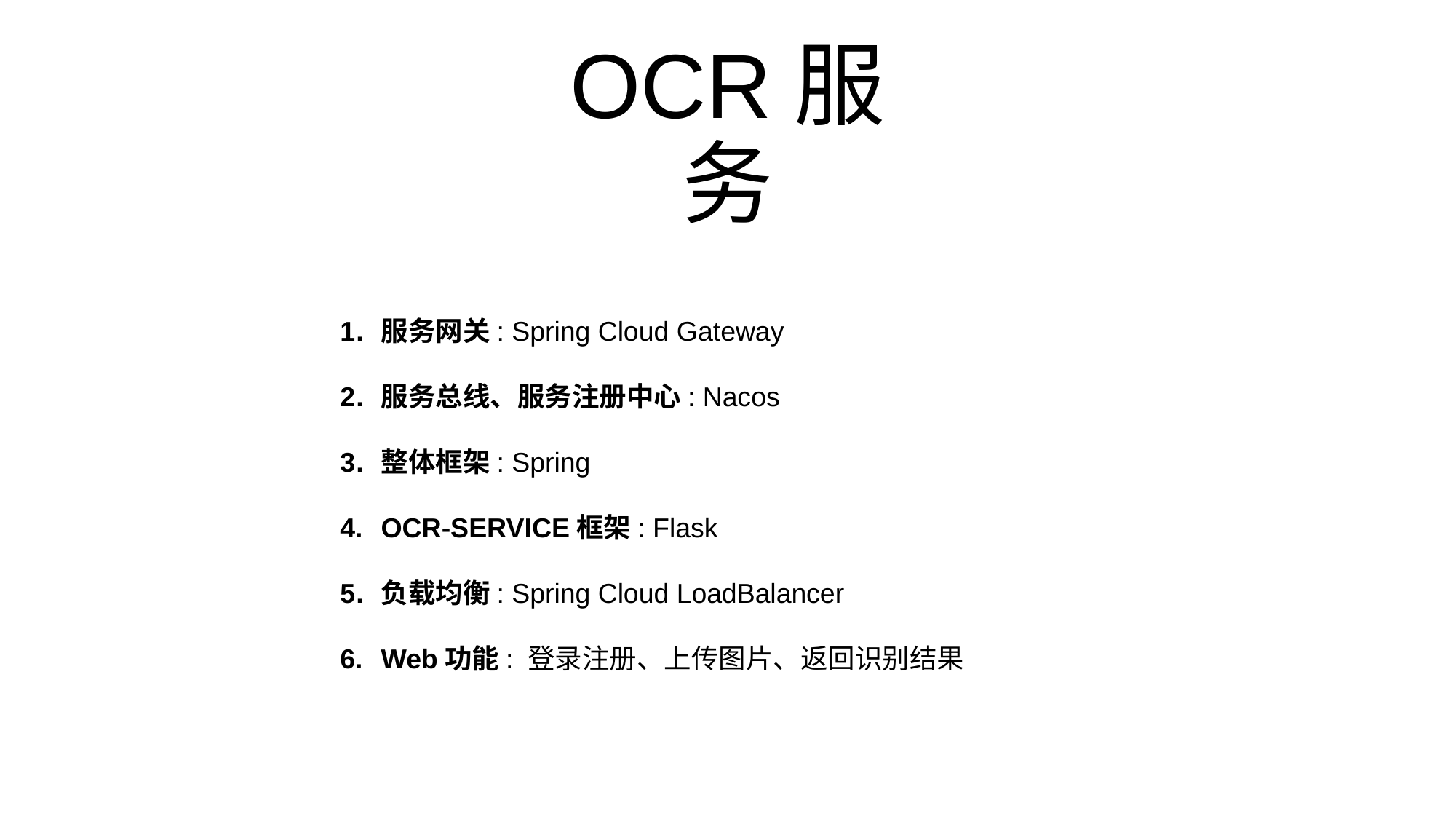

# OCR服务
服务网关: Spring Cloud Gateway

服务总线、服务注册中心: Nacos

整体框架: Spring

OCR-SERVICE框架: Flask

负载均衡: Spring Cloud LoadBalancer

Web功能: 登录注册、上传图片、返回识别结果